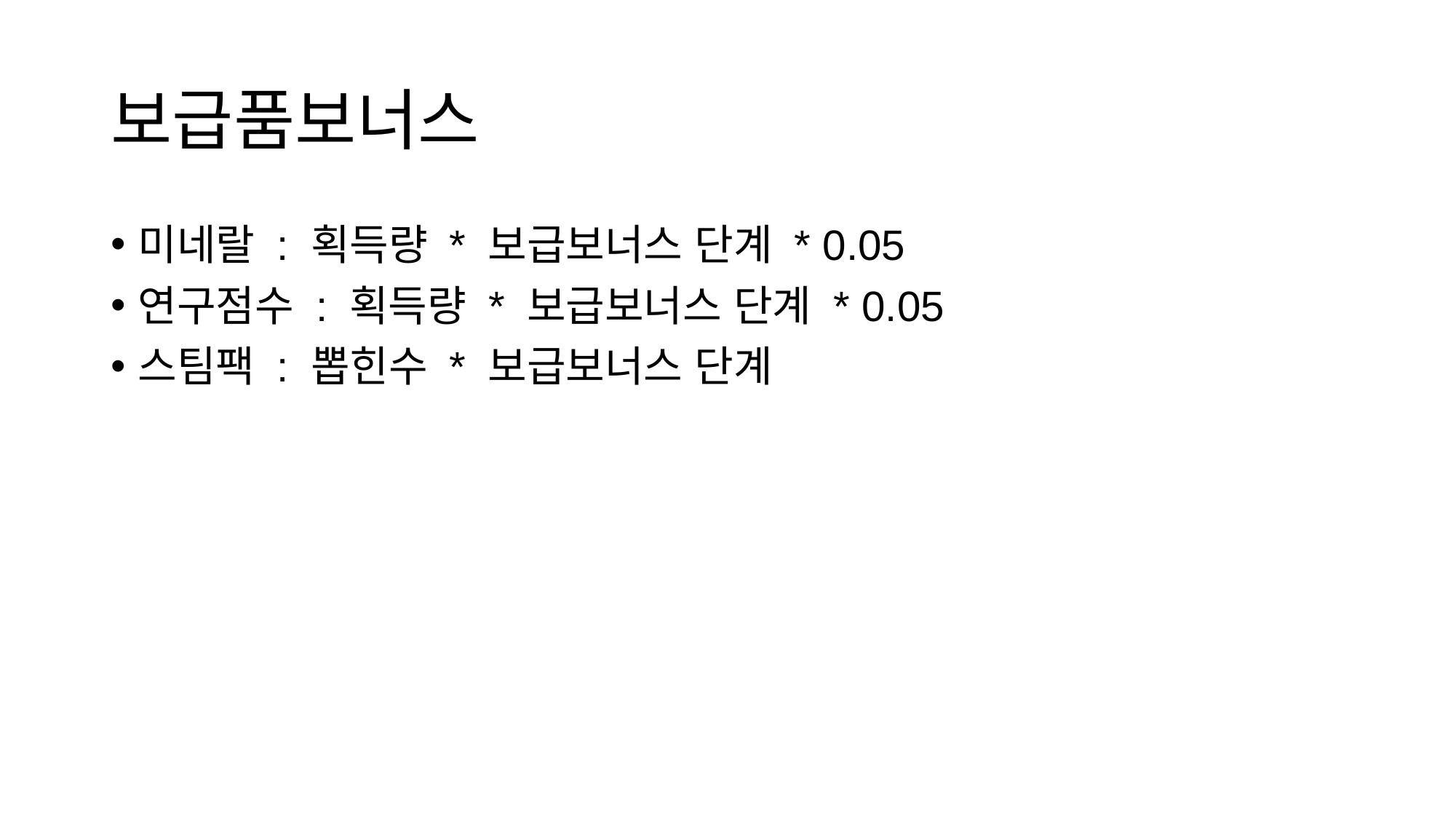

# 보급품보너스
미네랄 : 획득량 * 보급보너스 단계 * 0.05
연구점수 : 획득량 * 보급보너스 단계 * 0.05
스팀팩 : 뽑힌수 * 보급보너스 단계